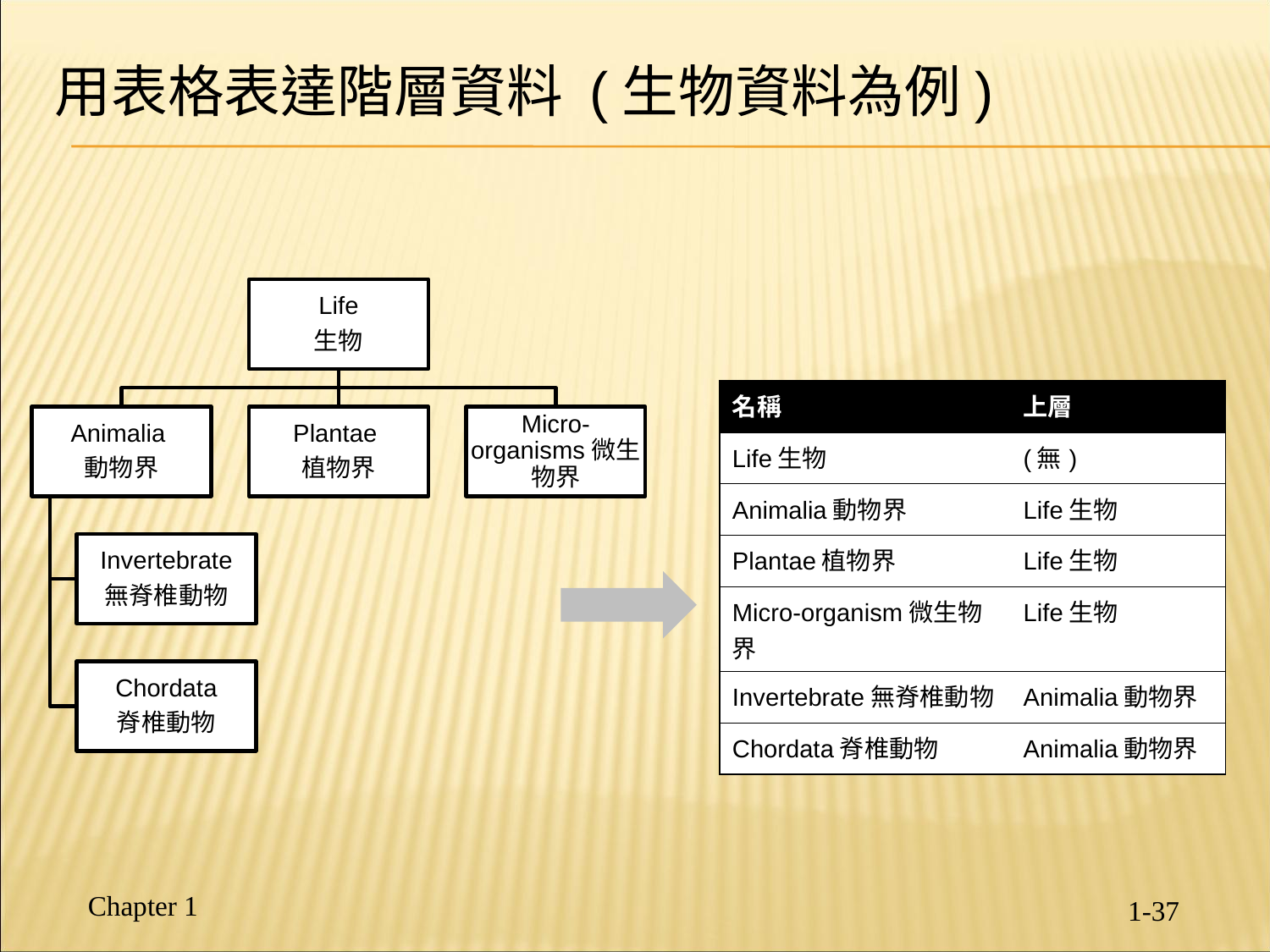

# 用表格表達階層資料 (生物資料為例)
Life
生物
Animalia
動物界
Invertebrate
無脊椎動物
Chordata
脊椎動物
Plantae
植物界
Micro-organisms微生物界
| 名稱 | 上層 |
| --- | --- |
| Life生物 | (無) |
| Animalia動物界 | Life生物 |
| Plantae植物界 | Life生物 |
| Micro-organism微生物界 | Life生物 |
| Invertebrate無脊椎動物 | Animalia動物界 |
| Chordata脊椎動物 | Animalia動物界 |